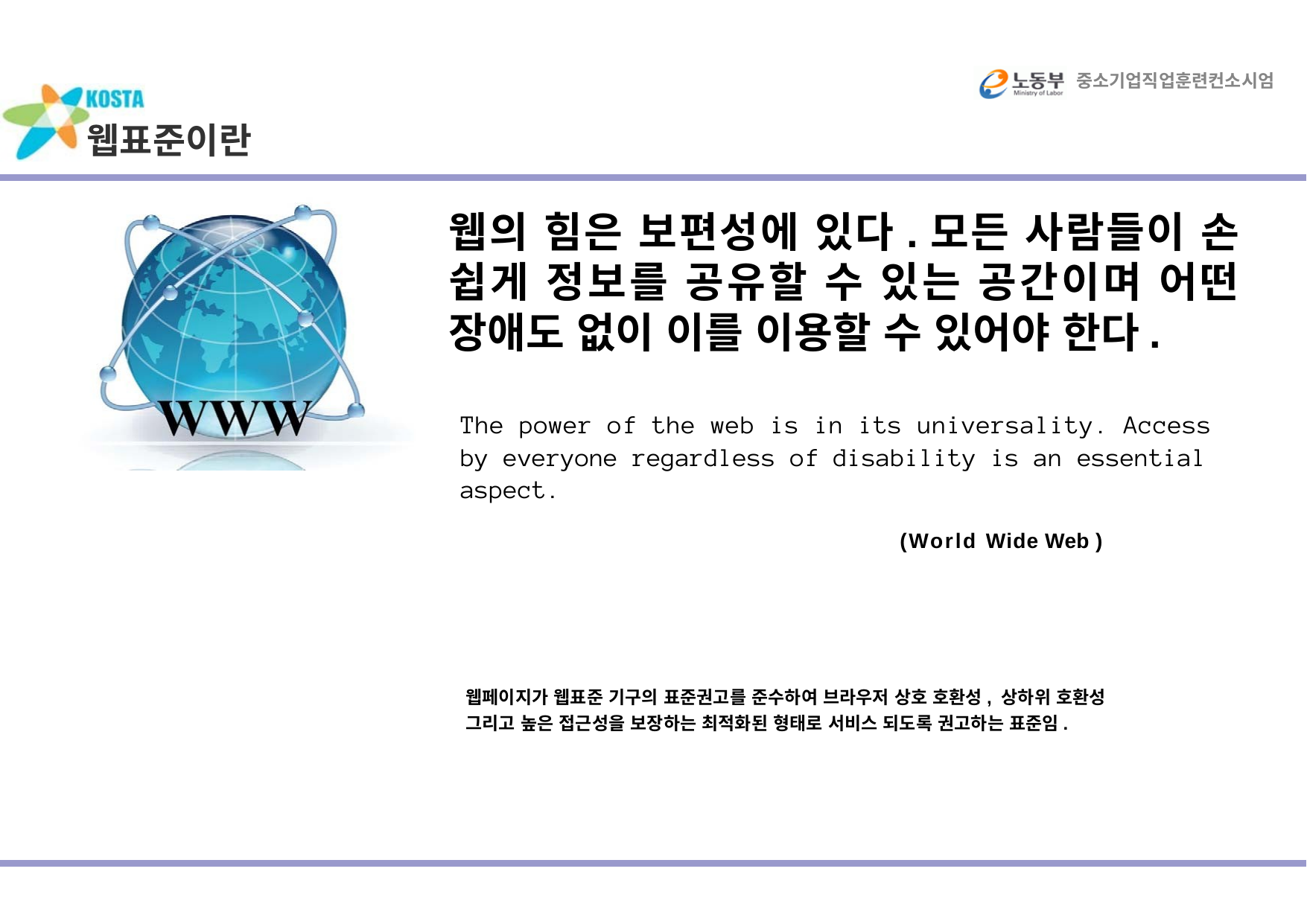

중소기업직업훈련컨소시엄
# 웹표준이란

웹의 힘은 보편성에 있다.모든 사람들이 손  쉽게 정보를 공유할 수 있는 공간이며 어떤  장애도 없이 이를 이용할 수 있어야 한다.
The power of the web is in its universality. Access  by everyone regardless of disability is an essential  aspect.
(World Wide Web )
웹페이지가 웹표준 기구의 표준권고를 준수하여 브라우저 상호 호환성, 상하위 호환성  그리고 높은 접근성을 보장하는 최적화된 형태로 서비스 되도록 권고하는 표준임.